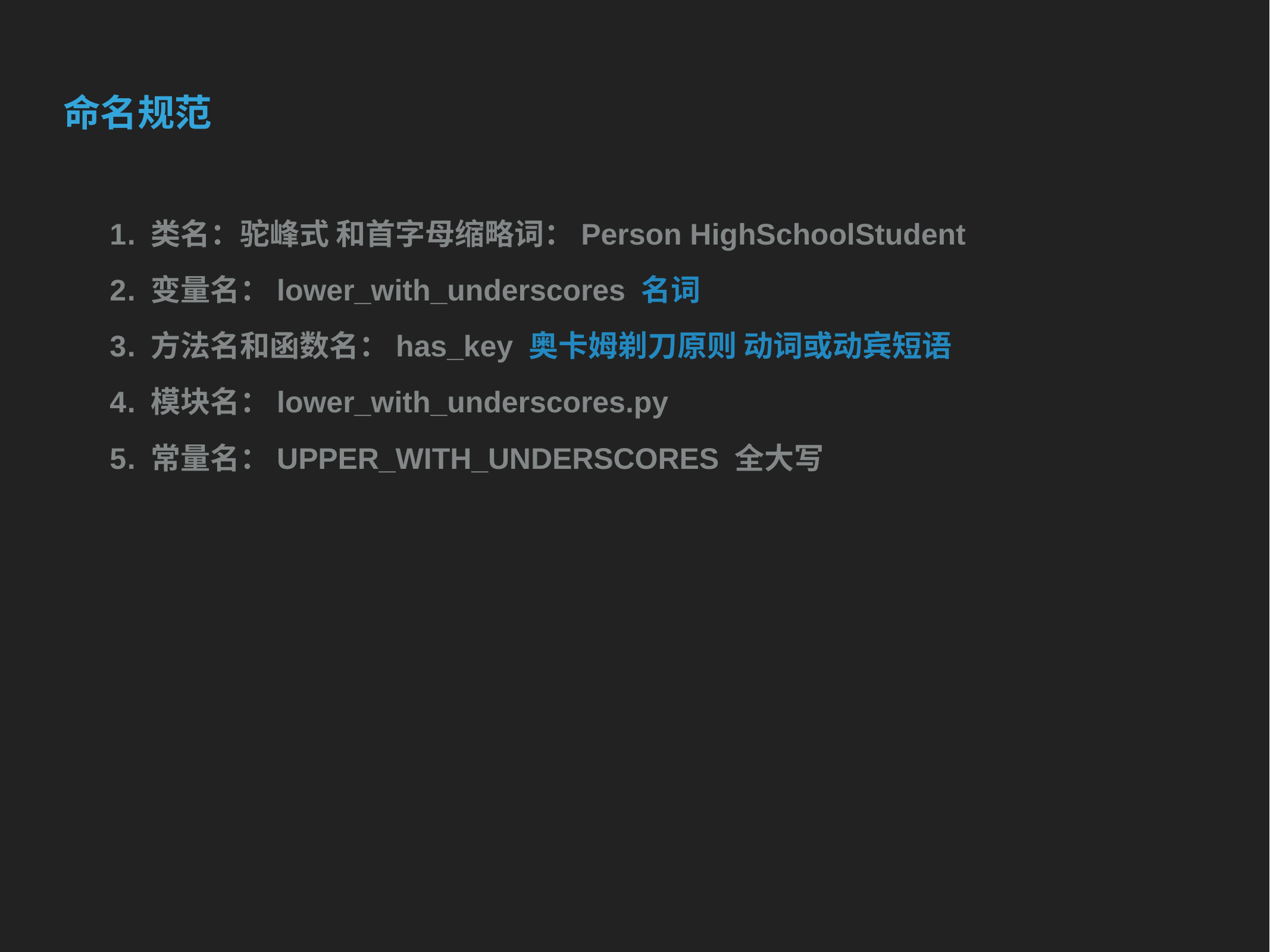

命名规范
 类名：驼峰式 和首字母缩略词：Person HighSchoolStudent
 变量名：lower_with_underscores 名词
 方法名和函数名：has_key 奥卡姆剃刀原则 动词或动宾短语
 模块名：lower_with_underscores.py
 常量名：UPPER_WITH_UNDERSCORES 全大写